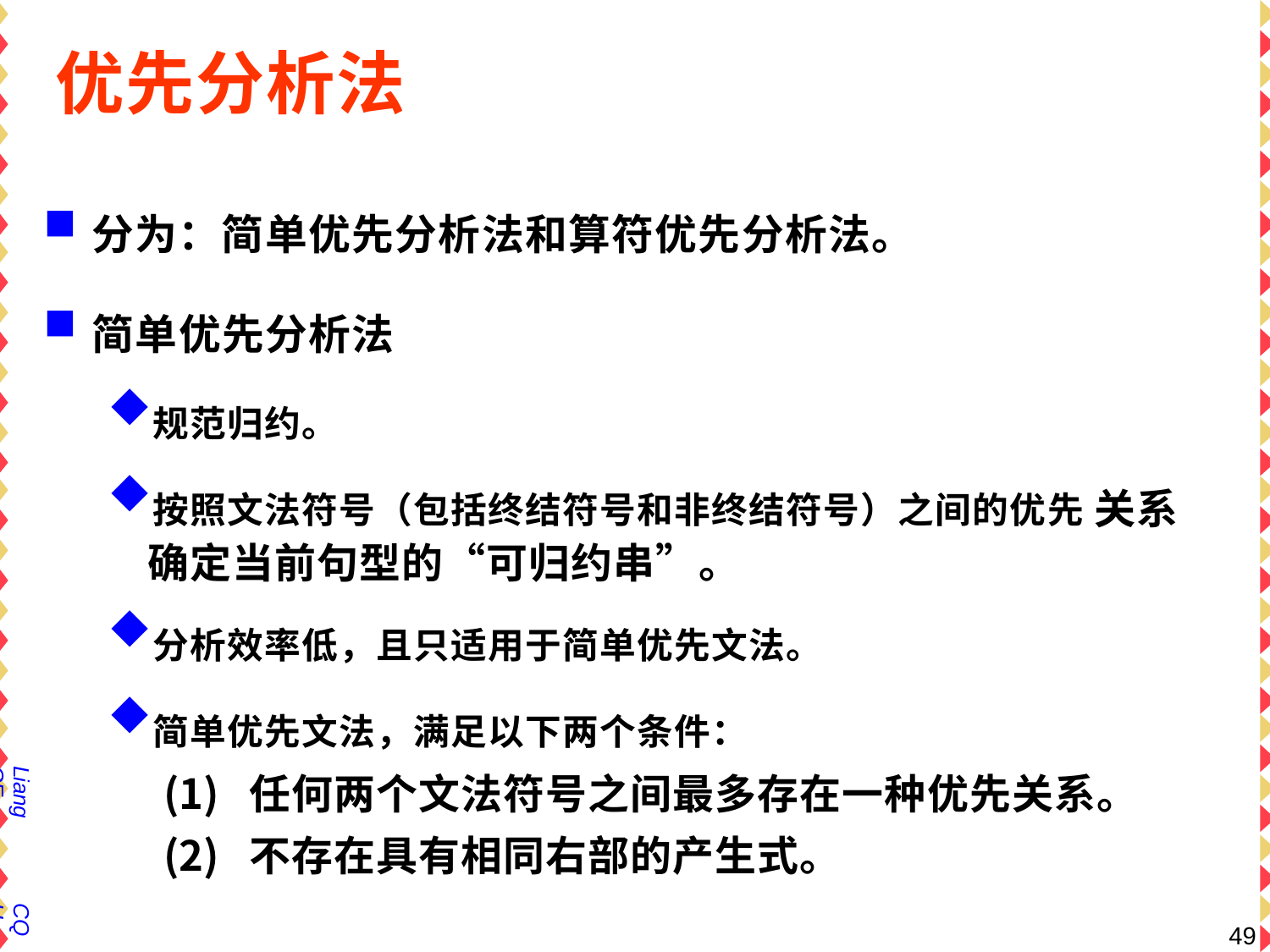

# 优先分析法
分为：简单优先分析法和算符优先分析法。
简单优先分析法
规范归约。
按照文法符号（包括终结符号和非终结符号）之间的优先 关系确定当前句型的“可归约串”。
分析效率低，且只适用于简单优先文法。
简单优先文法，满足以下两个条件：
任何两个文法符号之间最多存在一种优先关系。
不存在具有相同右部的产生式。
Liang GE
CQU
49